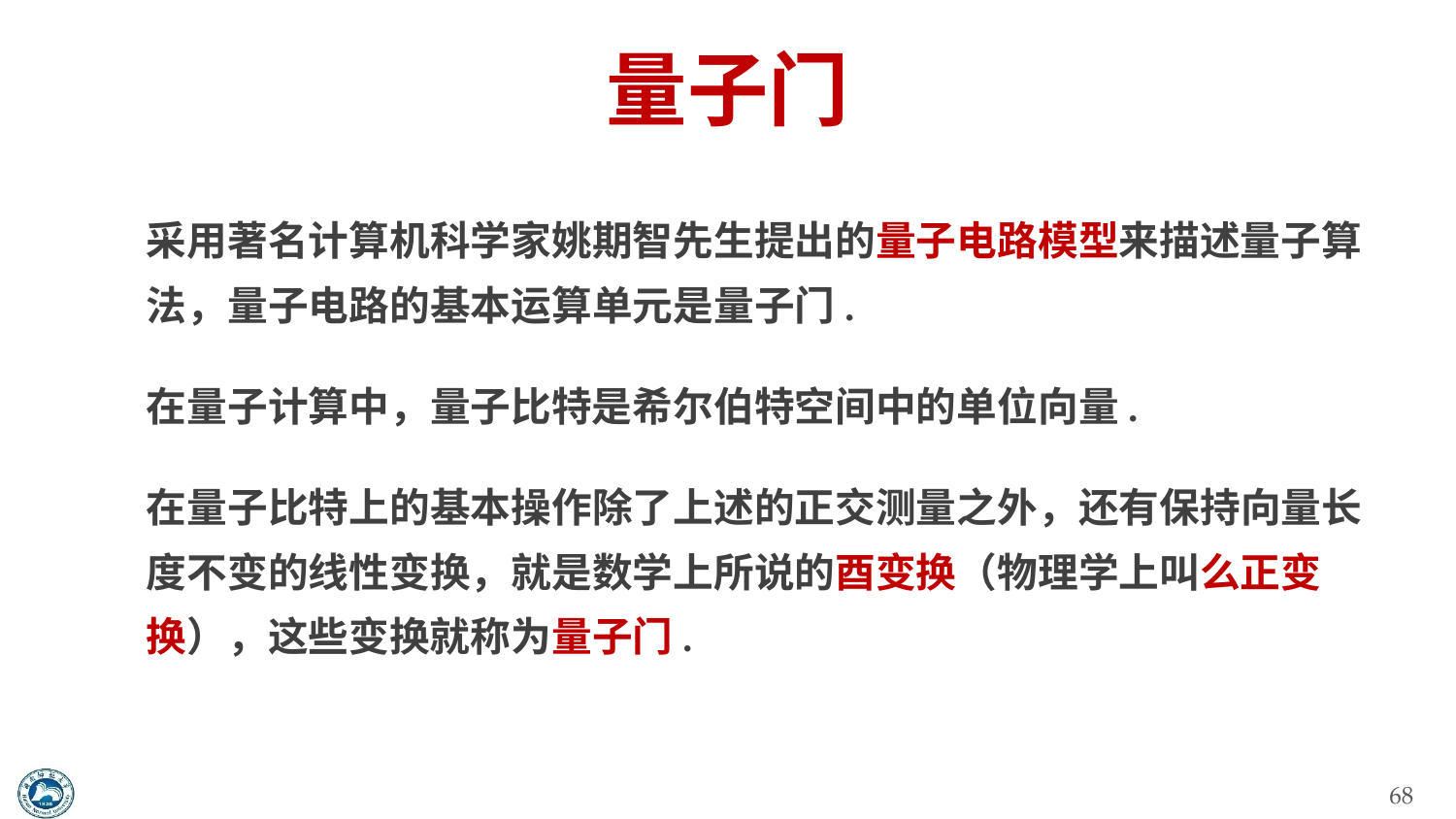

# 量子门
采用著名计算机科学家姚期智先生提出的量子电路模型来描述量子算法，量子电路的基本运算单元是量子门.
在量子计算中，量子比特是希尔伯特空间中的单位向量.
在量子比特上的基本操作除了上述的正交测量之外，还有保持向量长度不变的线性变换，就是数学上所说的酉变换（物理学上叫么正变换），这些变换就称为量子门.
68